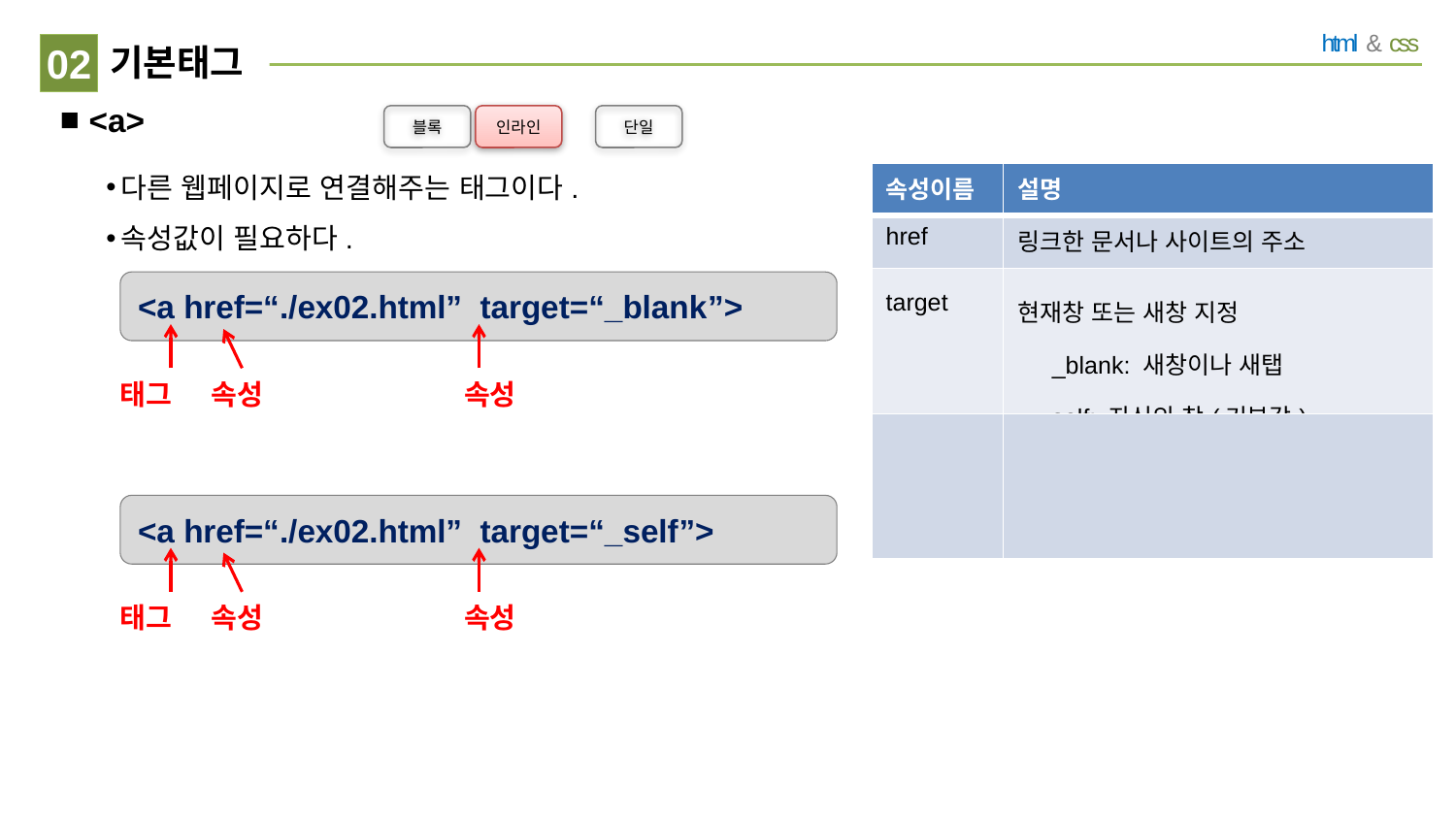

02
# 기본태그
<a>

블록
인라인
단일
다른 웹페이지로 연결해주는 태그이다.
속성값이 필요하다.
| 속성이름 | 설명 |
| --- | --- |
| href | 링크한 문서나 사이트의 주소 |
| target | 현재창 또는 새창 지정 \_blank: 새창이나 새탭 \_self: 자신의 창(기본값) |
|  |  |
<a href=“./ex02.html”  target=“_blank”>
태그
속성
속성
<a href=“./ex02.html”  target=“_self”>
태그
속성
속성